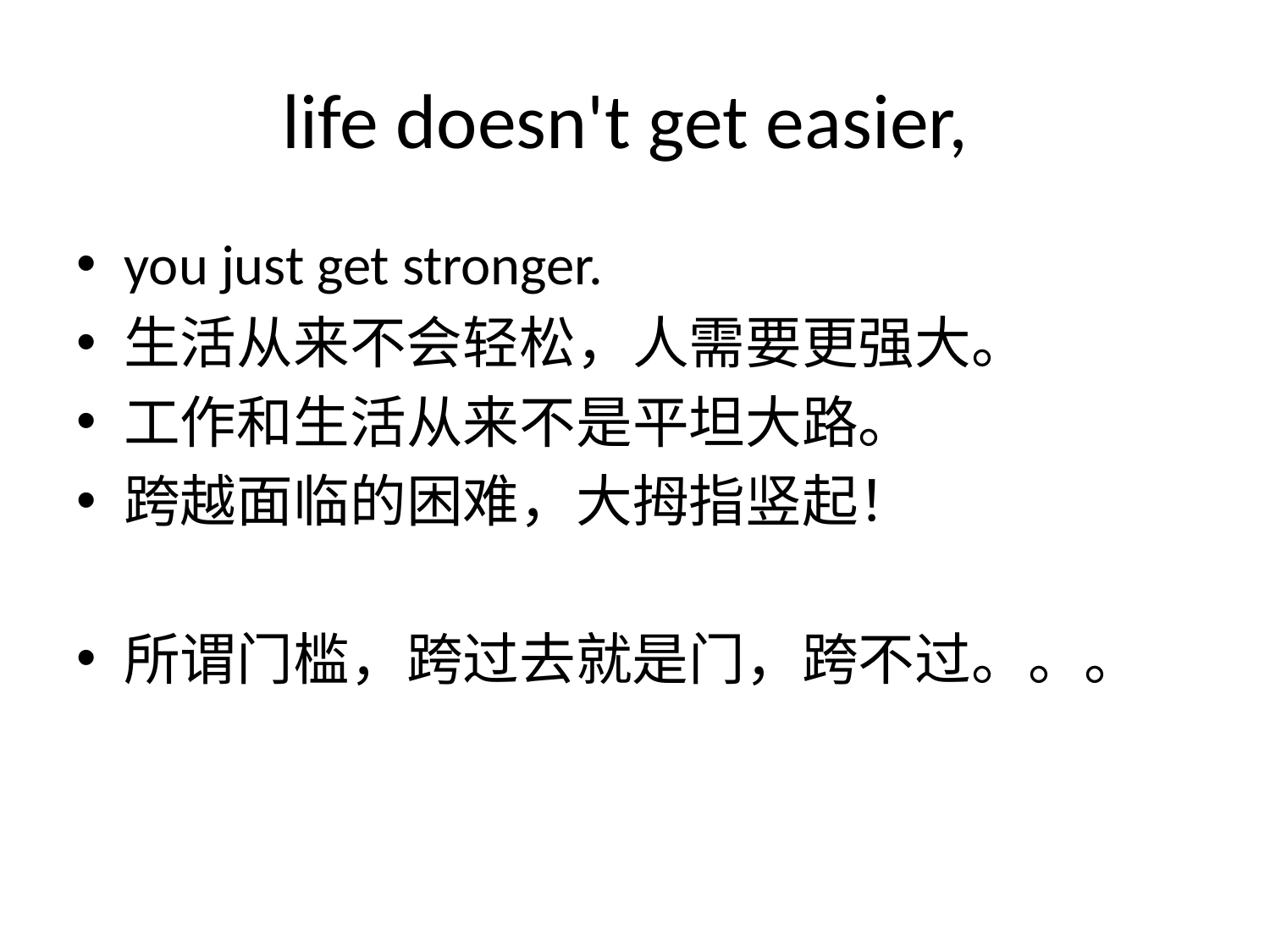

# life doesn't get easier,
you just get stronger.
生活从来不会轻松，人需要更强大。
工作和生活从来不是平坦大路。
跨越面临的困难，大拇指竖起！

所谓门槛，跨过去就是门，跨不过。。。